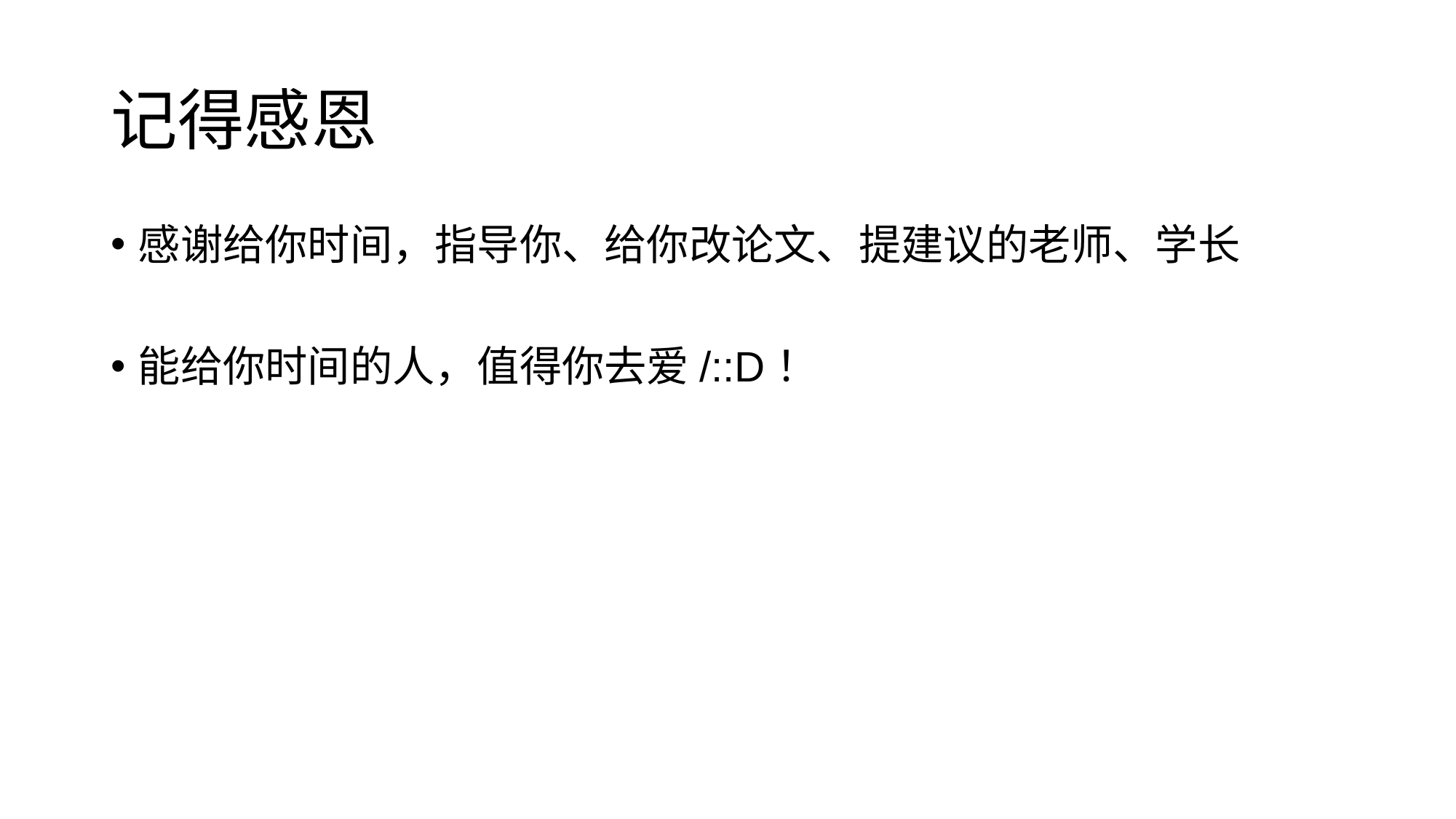

# 记得感恩
感谢给你时间，指导你、给你改论文、提建议的老师、学长

能给你时间的人，值得你去爱/::D！